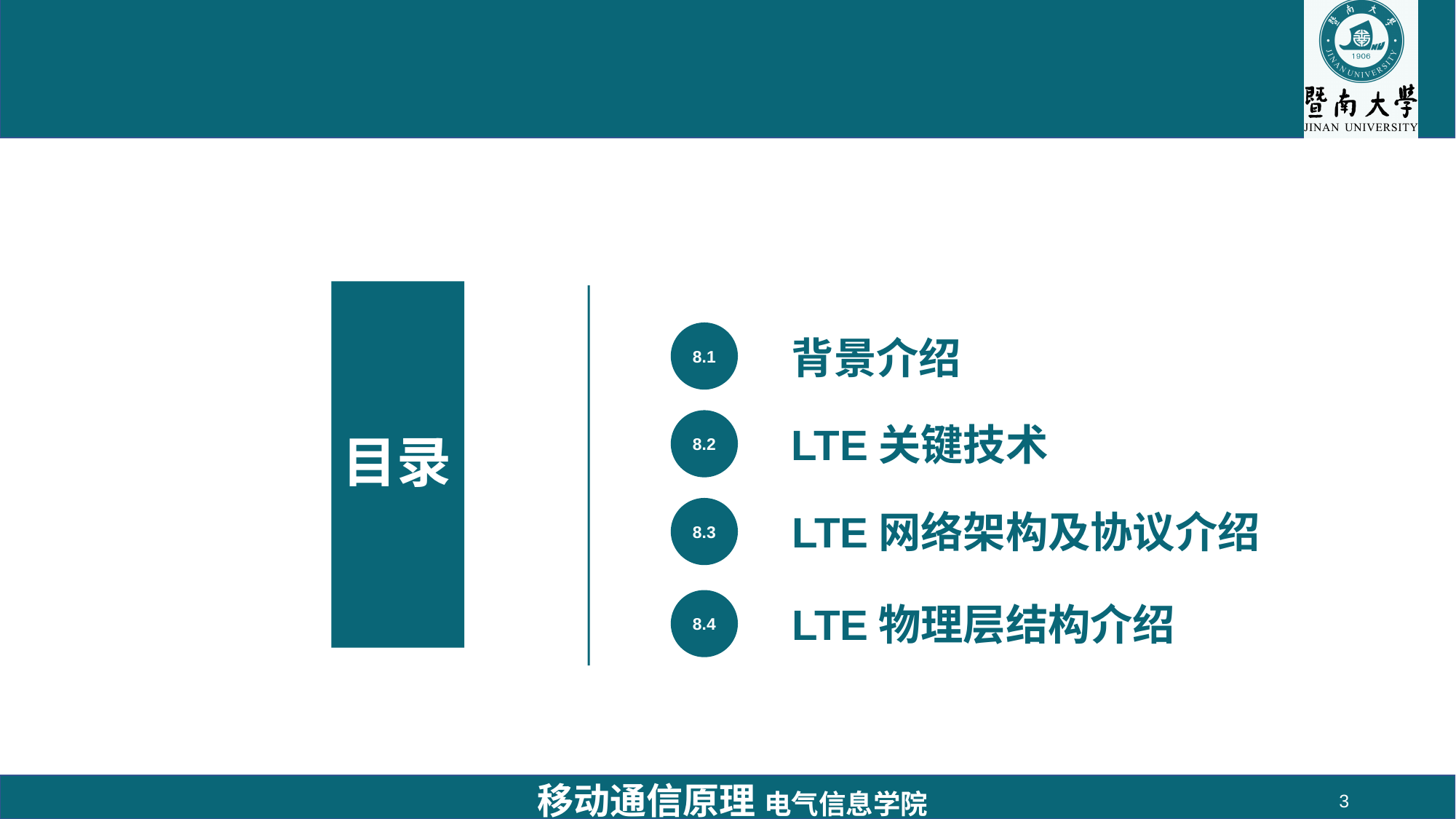

# 目录

8.1
背景介绍
8.2
LTE关键技术
8.3
LTE网络架构及协议介绍
8.4
LTE物理层结构介绍
移动通信原理 电气信息学院
3